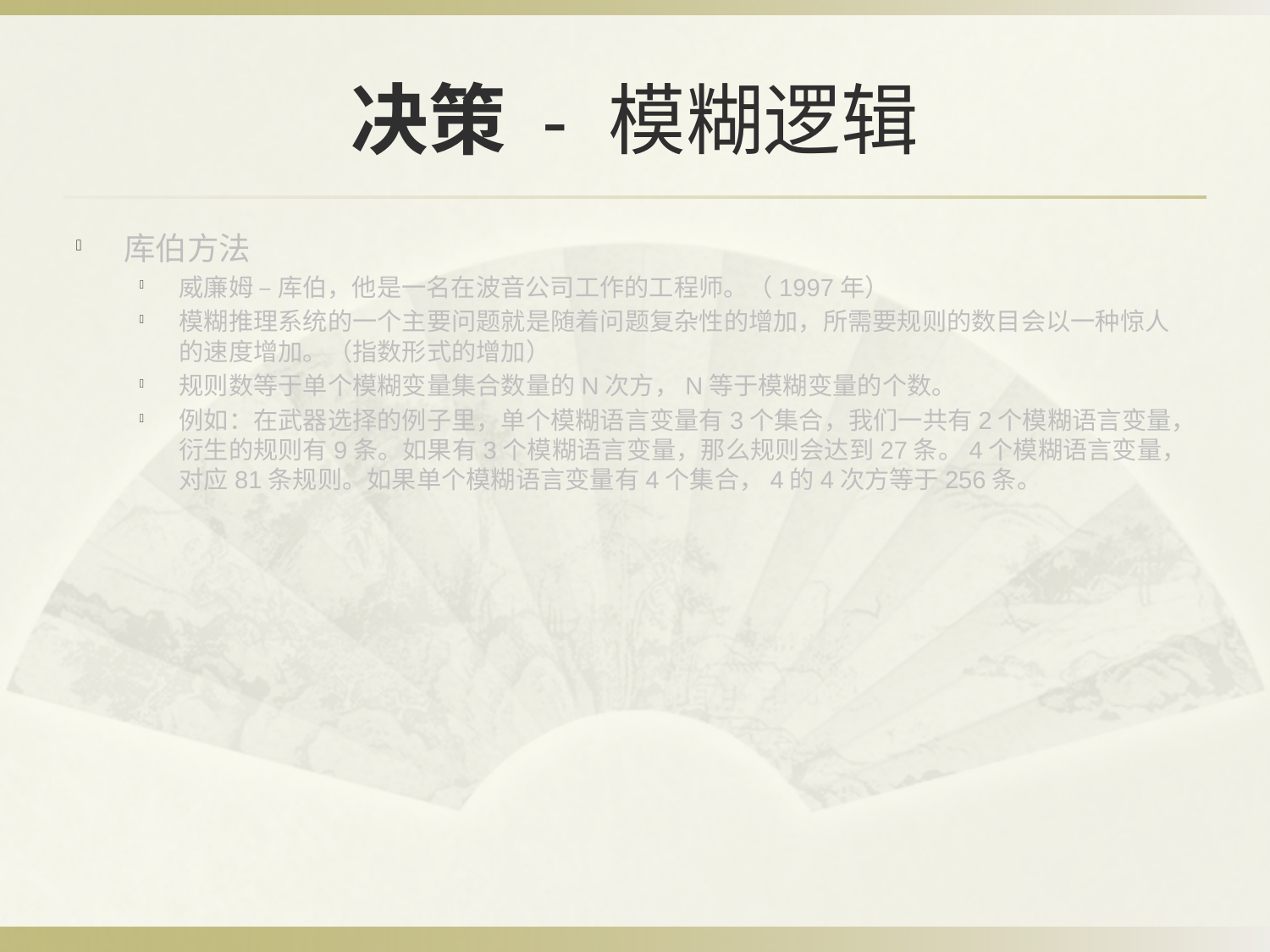

# 决策 - 模糊逻辑
库伯方法
威廉姆 – 库伯，他是一名在波音公司工作的工程师。（1997年）
模糊推理系统的一个主要问题就是随着问题复杂性的增加，所需要规则的数目会以一种惊人的速度增加。（指数形式的增加）
规则数等于单个模糊变量集合数量的N次方，N等于模糊变量的个数。
例如：在武器选择的例子里，单个模糊语言变量有3个集合，我们一共有2个模糊语言变量，衍生的规则有9条。如果有3个模糊语言变量，那么规则会达到27条。4个模糊语言变量，对应81条规则。如果单个模糊语言变量有4个集合，4的4次方等于256条。